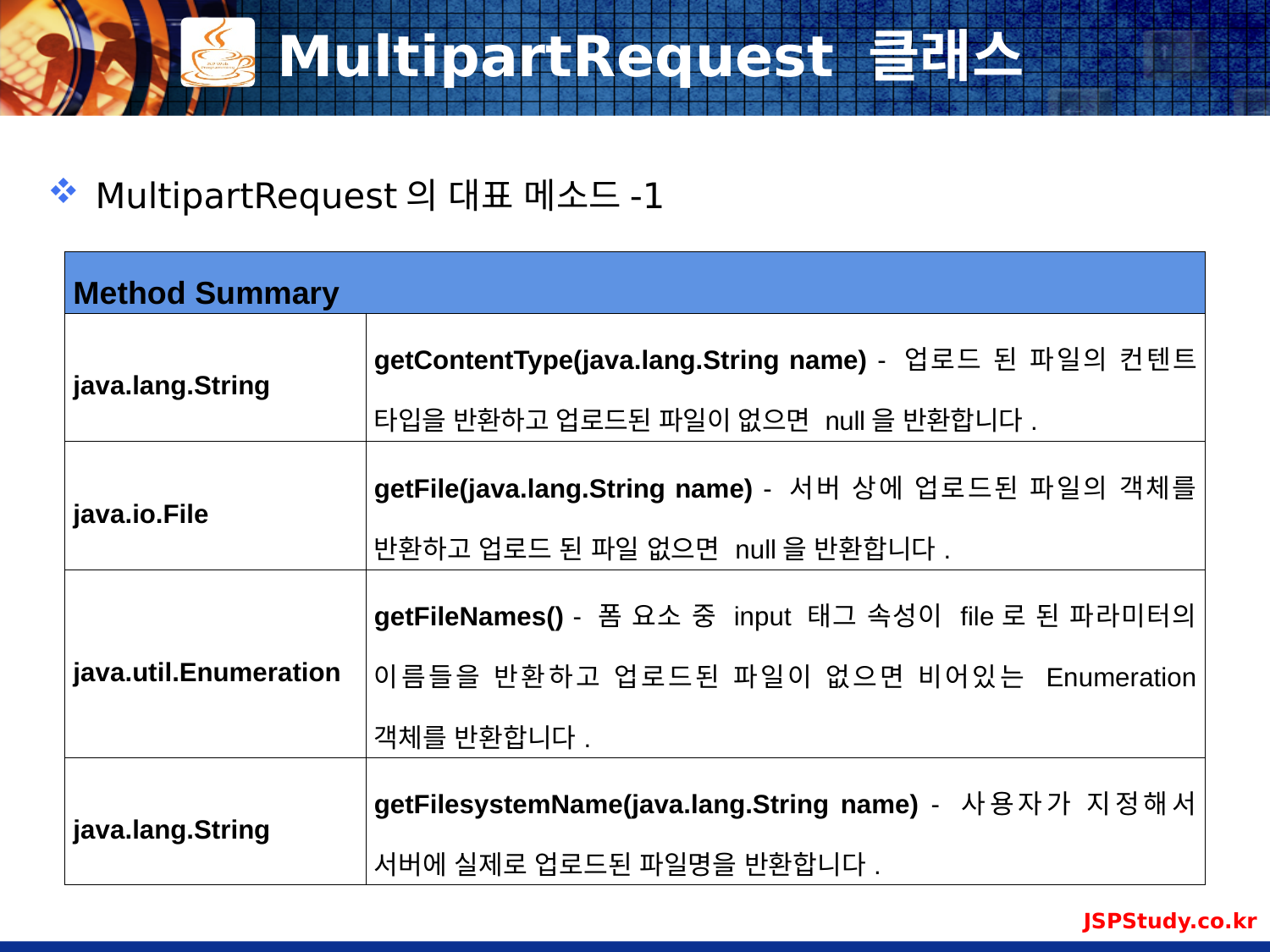

# MultipartRequest 클래스
MultipartRequest의 대표 메소드-1

| Method Summary |  |
| --- | --- |
| java.lang.String | getContentType(java.lang.String name) - 업로드 된 파일의 컨텐트 타입을 반환하고 업로드된 파일이 없으면 null을 반환합니다. |
| java.io.File | getFile(java.lang.String name) - 서버 상에 업로드된 파일의 객체를 반환하고 업로드 된 파일 없으면 null을 반환합니다. |
| java.util.Enumeration | getFileNames() - 폼 요소 중 input 태그 속성이 file로 된 파라미터의 이름들을 반환하고 업로드된 파일이 없으면 비어있는 Enumeration 객체를 반환합니다. |
| java.lang.String | getFilesystemName(java.lang.String name) - 사용자가 지정해서 서버에 실제로 업로드된 파일명을 반환합니다. |
JSPStudy.co.kr